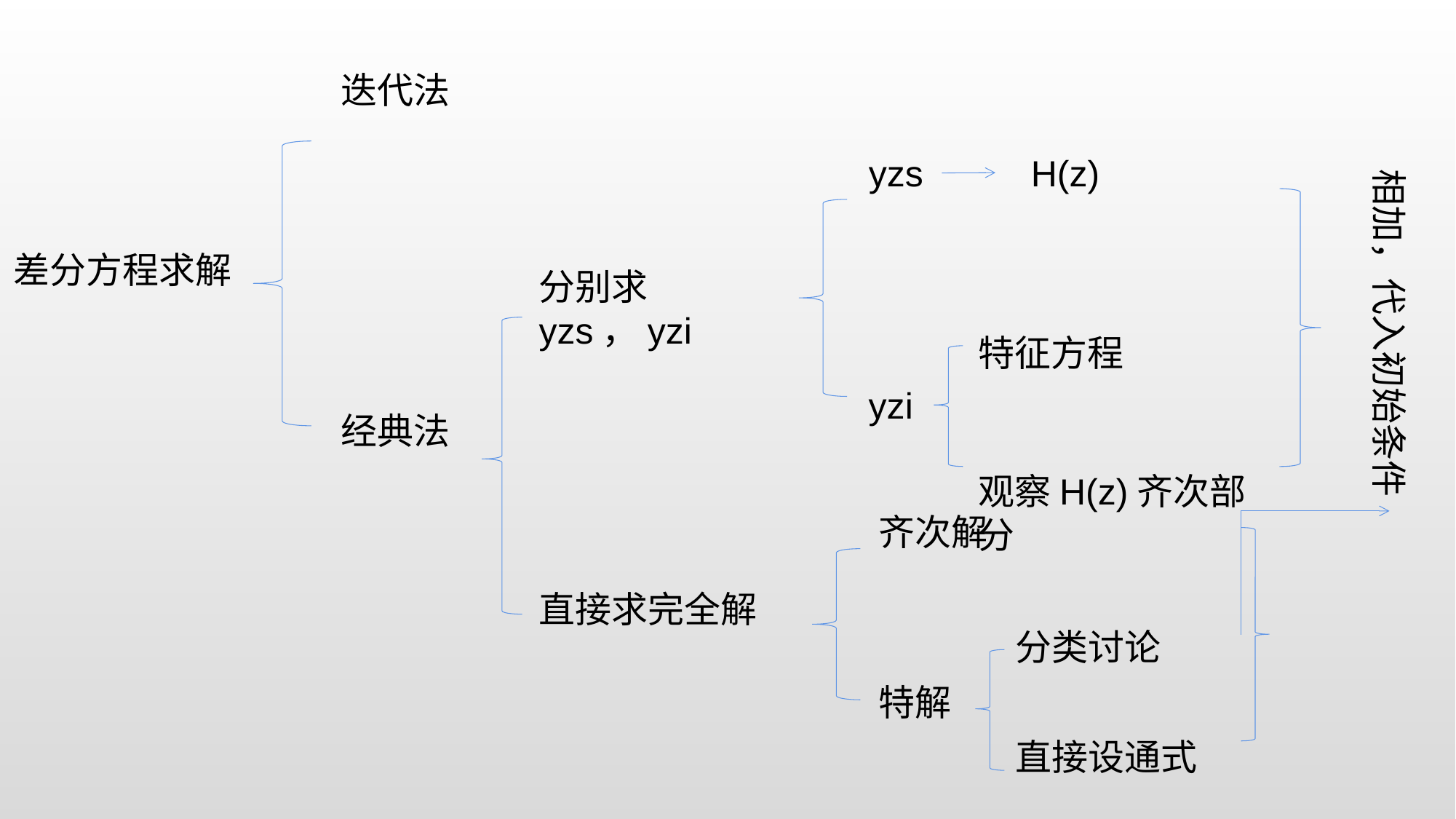

迭代法

yzs
H(z)
相加，代入初始条件

差分方程求解
分别求yzs，yzi

特征方程

观察H(z)齐次部分

yzi
经典法
齐次解

直接求完全解
分类讨论

特解
直接设通式